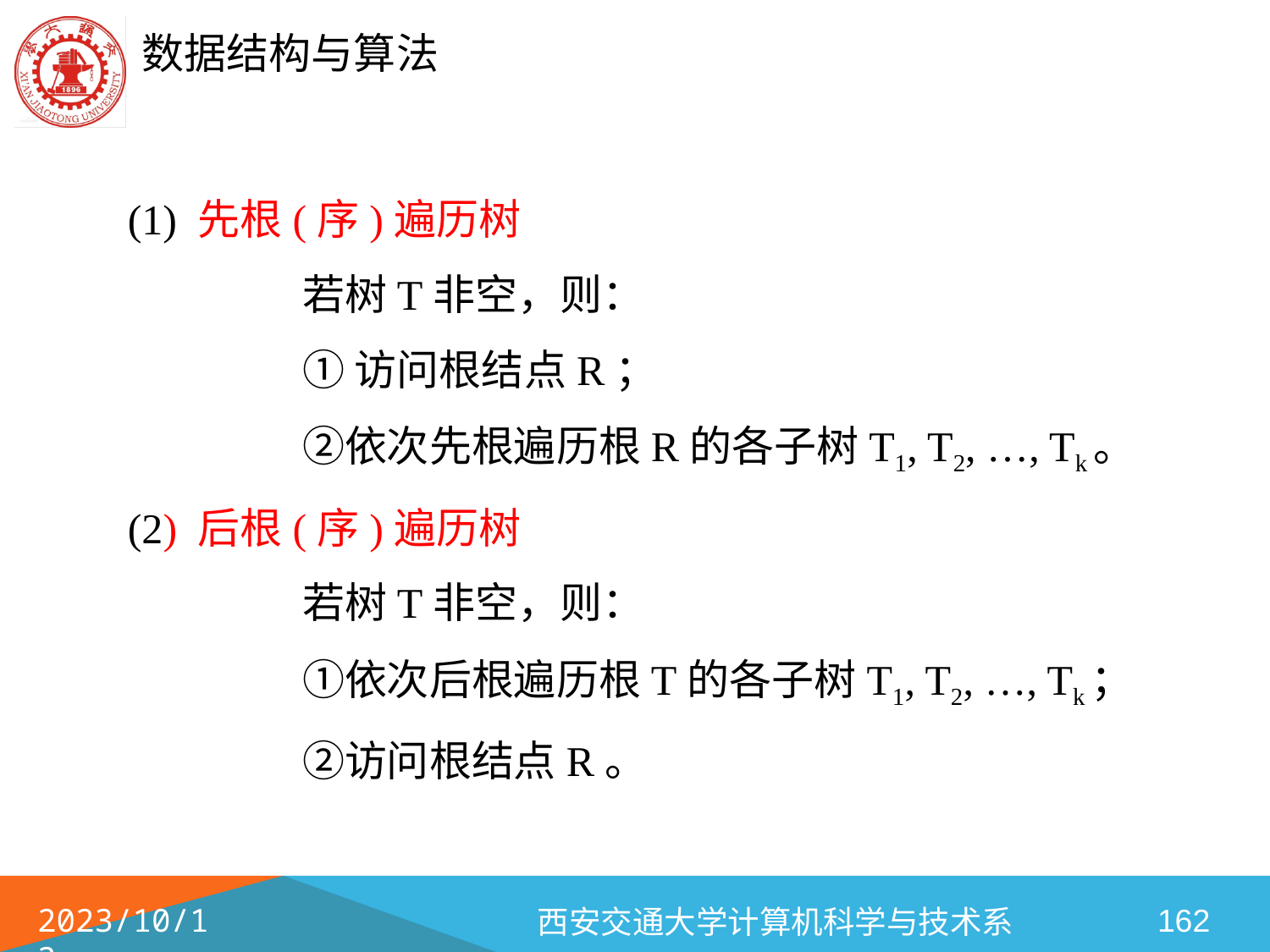

(1) 先根(序)遍历树
		若树T非空，则：
		①访问根结点R；
　		②依次先根遍历根R的各子树T1, T2, …, Tk。
(2) 后根(序)遍历树
		若树T非空，则：
　		①依次后根遍历根T的各子树T1, T2, …, Tk；
　		②访问根结点R。